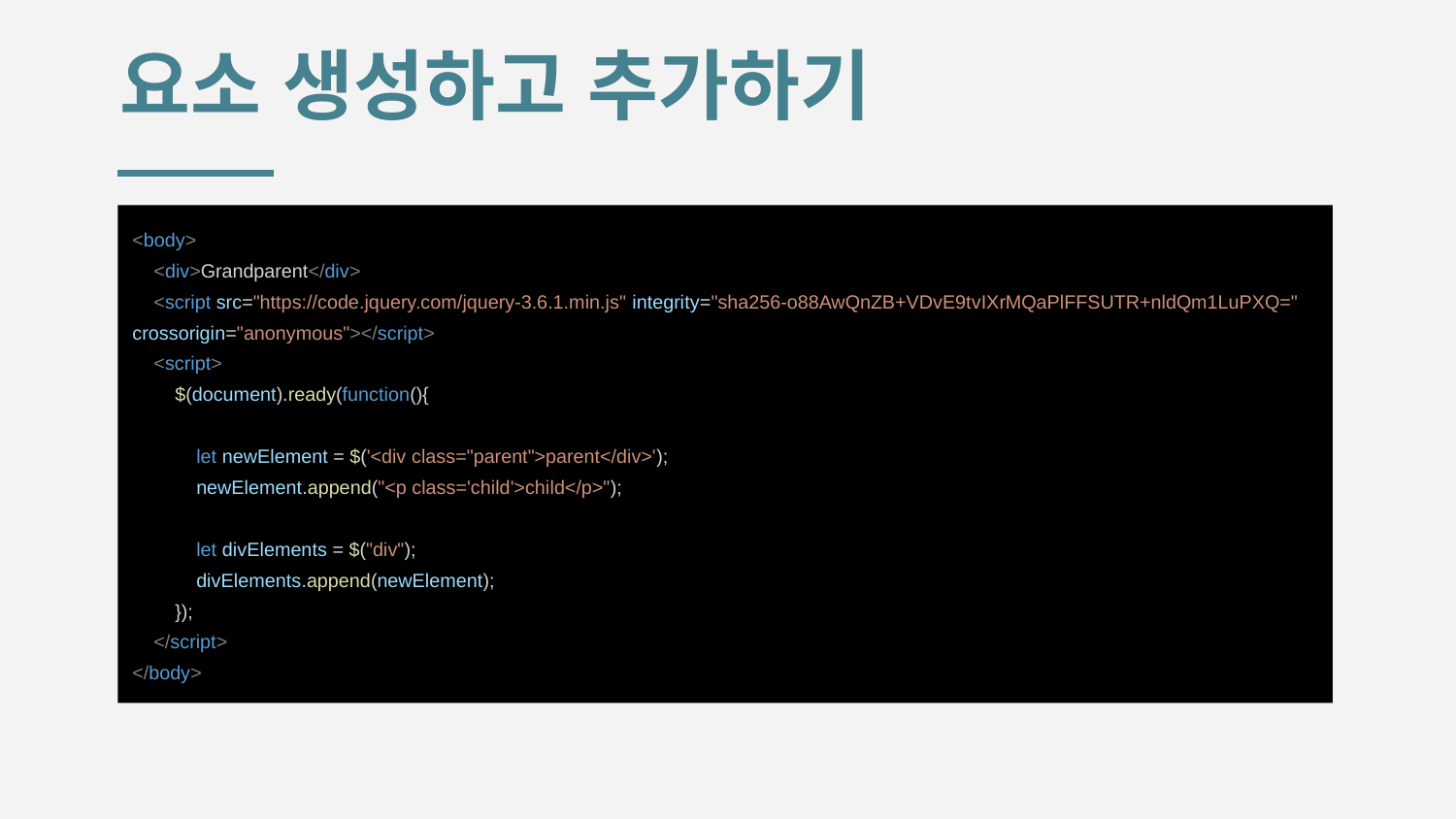

# 요소 생성하고 추가하기
<body>
    <div>Grandparent</div>
    <script src="https://code.jquery.com/jquery-3.6.1.min.js" integrity="sha256-o88AwQnZB+VDvE9tvIXrMQaPlFFSUTR+nldQm1LuPXQ=" crossorigin="anonymous"></script>
    <script>
        $(document).ready(function(){

            let newElement = $('<div class="parent">parent</div>');
            newElement.append("<p class='child'>child</p>");

            let divElements = $("div");
            divElements.append(newElement);
        });
    </script>
</body>